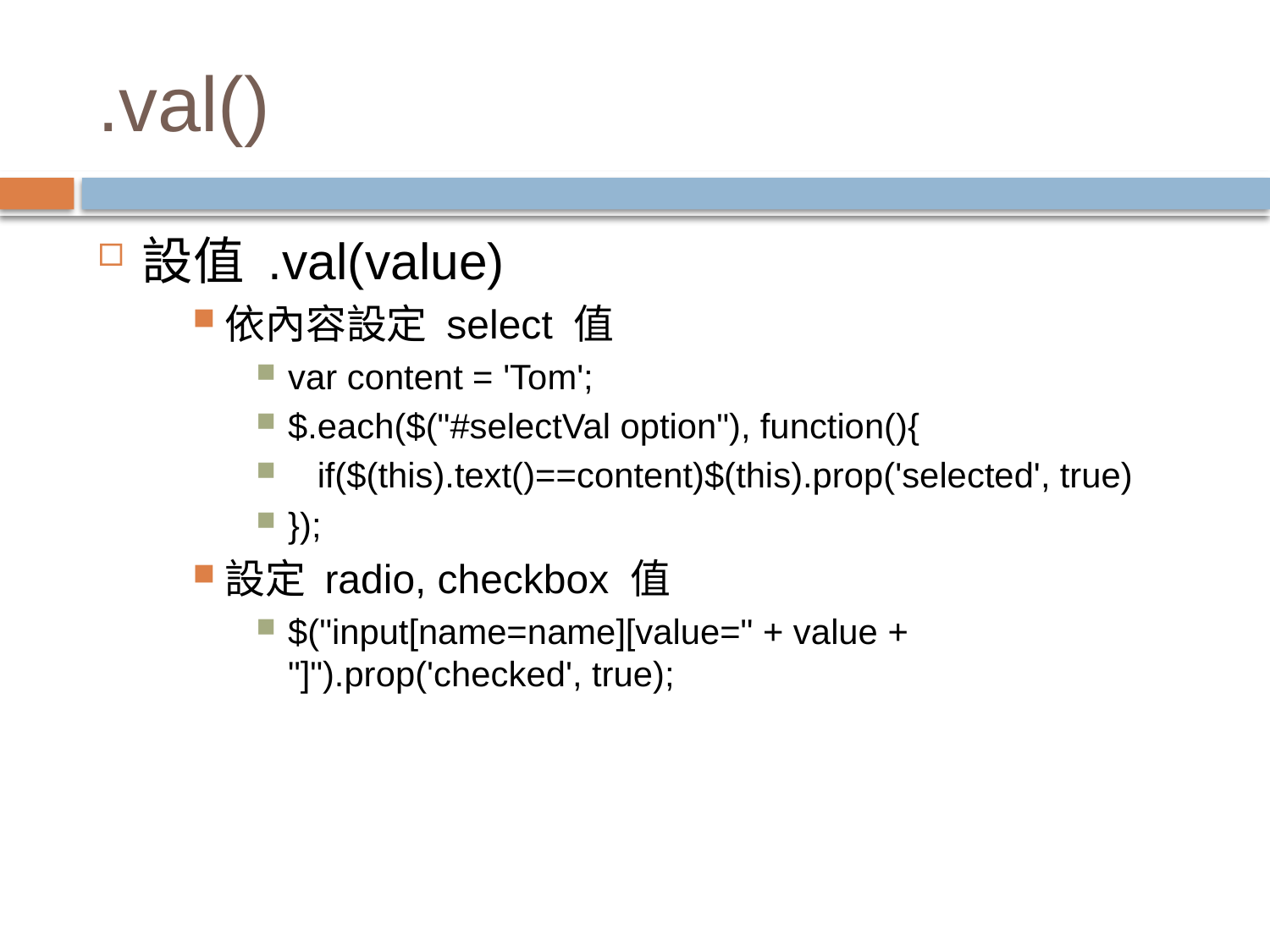

# .val()
設值 .val(value)
依內容設定 select 值
var content = 'Tom';
$.each($("#selectVal option"), function(){
   if($(this).text()==content)$(this).prop('selected', true)
});
設定 radio, checkbox 值
$("input[name=name][value=" + value + "]").prop('checked', true);